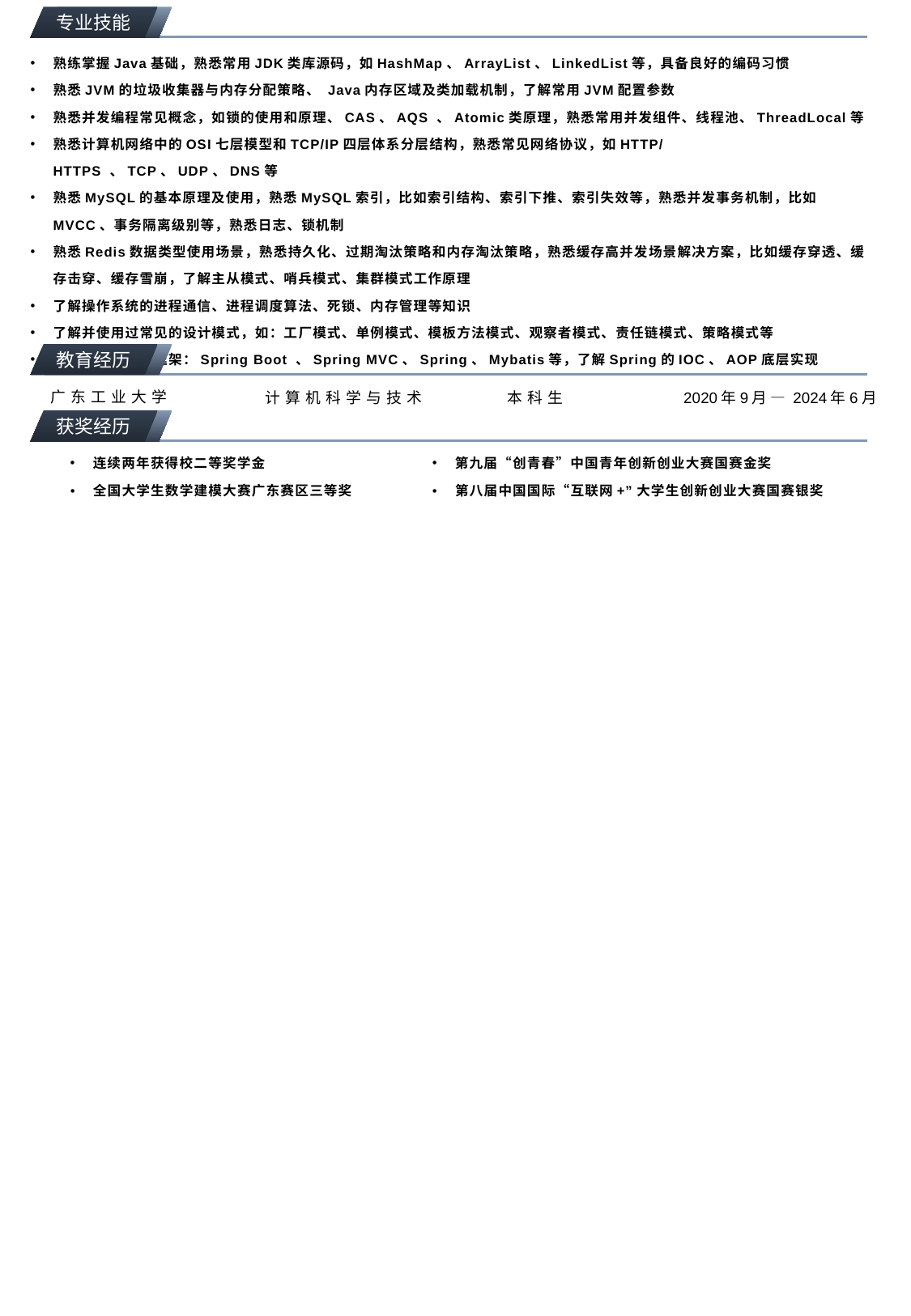

专业技能

熟练掌握Java基础，熟悉常用JDK类库源码，如HashMap、ArrayList、LinkedList等，具备良好的编码习惯
熟悉JVM的垃圾收集器与内存分配策略、 Java内存区域及类加载机制，了解常用JVM配置参数
熟悉并发编程常见概念，如锁的使用和原理、CAS、AQS 、Atomic类原理，熟悉常用并发组件、线程池、ThreadLocal等
熟悉计算机网络中的OSI七层模型和TCP/IP四层体系分层结构，熟悉常见网络协议，如HTTP/HTTPS 、TCP、UDP、DNS等
熟悉MySQL的基本原理及使用，熟悉MySQL索引，比如索引结构、索引下推、索引失效等，熟悉并发事务机制，比如MVCC、事务隔离级别等，熟悉日志、锁机制
熟悉Redis数据类型使用场景，熟悉持久化、过期淘汰策略和内存淘汰策略，熟悉缓存高并发场景解决方案，比如缓存穿透、缓存击穿、缓存雪崩，了解主从模式、哨兵模式、集群模式工作原理
了解操作系统的进程通信、进程调度算法、死锁、内存管理等知识
了解并使用过常见的设计模式，如：工厂模式、单例模式、模板方法模式、观察者模式、责任链模式、策略模式等
掌握业务中常用框架：Spring Boot 、Spring MVC、Spring、Mybatis等，了解Spring的IOC、AOP底层实现
教育经历

广东工业大学
2020年9月 — 2024年6月
计算机科学与技术
本科生
获奖经历

连续两年获得校二等奖学金
第九届“创青春”中国青年创新创业大赛国赛金奖
全国大学生数学建模大赛广东赛区三等奖
第八届中国国际“互联网+”大学生创新创业大赛国赛银奖